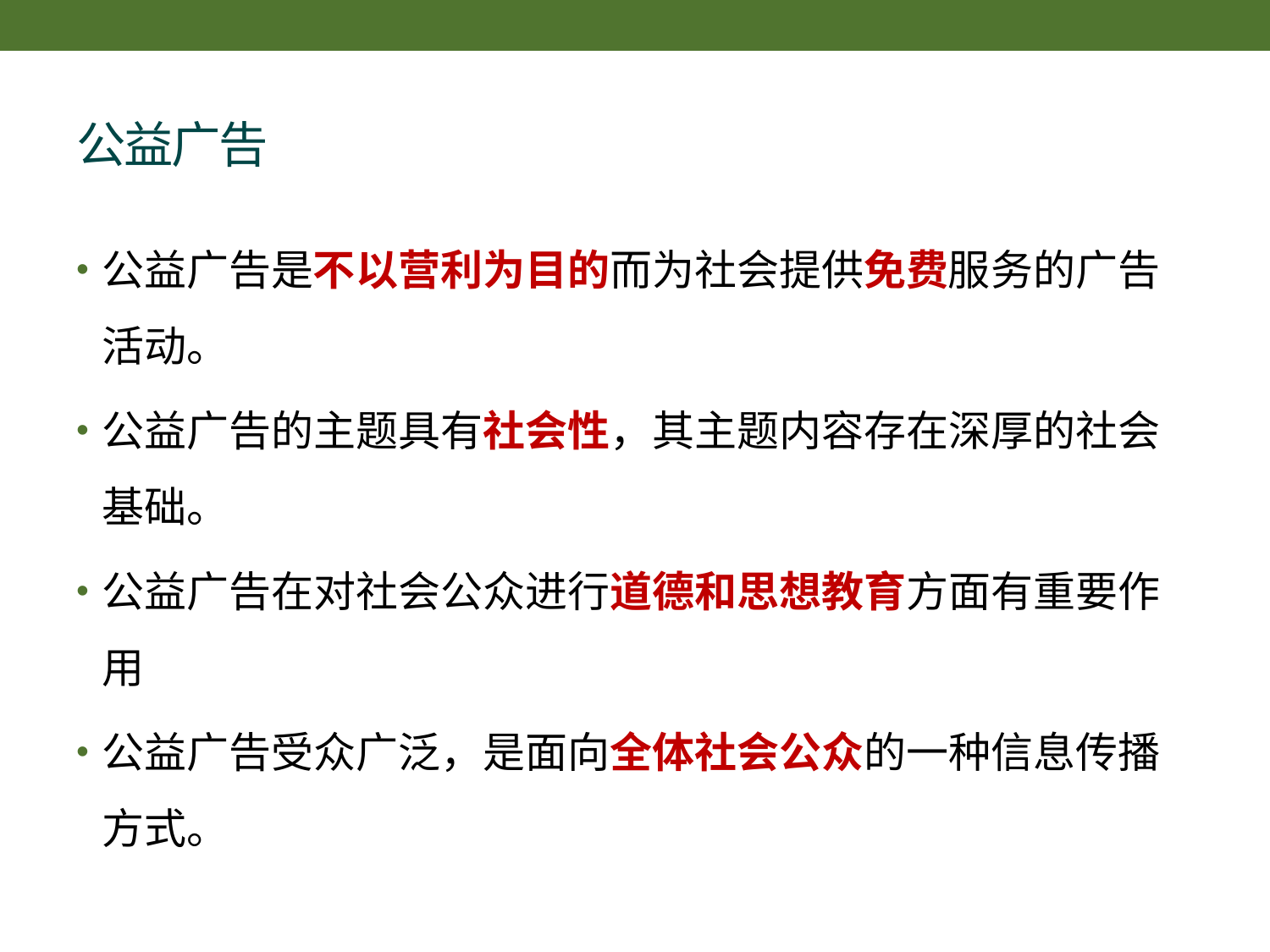

# 公益广告
公益广告是不以营利为目的而为社会提供免费服务的广告活动。
公益广告的主题具有社会性，其主题内容存在深厚的社会基础。
公益广告在对社会公众进行道德和思想教育方面有重要作用
公益广告受众广泛，是面向全体社会公众的一种信息传播方式。